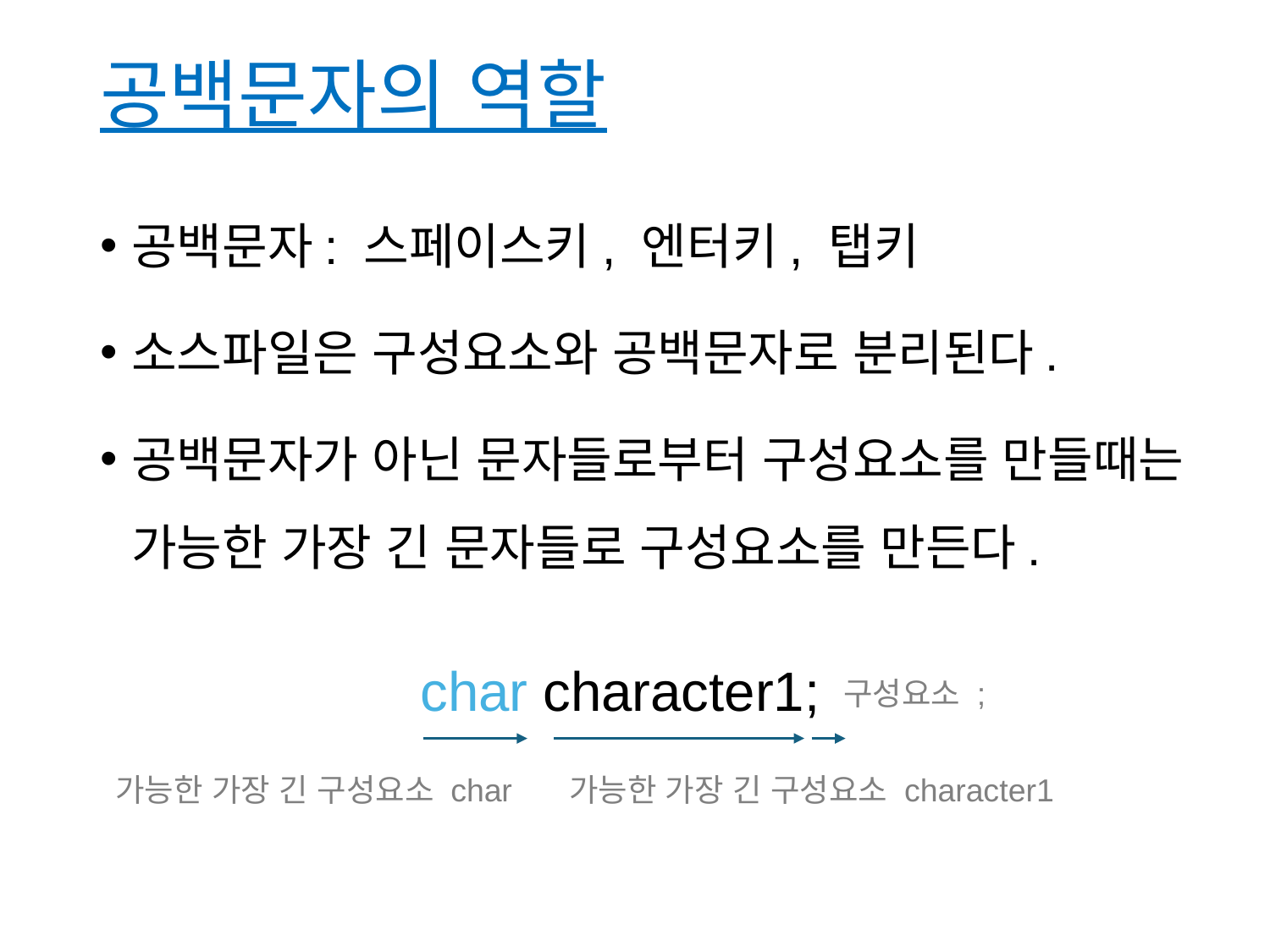

# 공백문자의 역할
공백문자: 스페이스키, 엔터키, 탭키
소스파일은 구성요소와 공백문자로 분리된다.
공백문자가 아닌 문자들로부터 구성요소를 만들때는 가능한 가장 긴 문자들로 구성요소를 만든다.
char character1;
구성요소 ;
가능한 가장 긴 구성요소 char
가능한 가장 긴 구성요소 character1